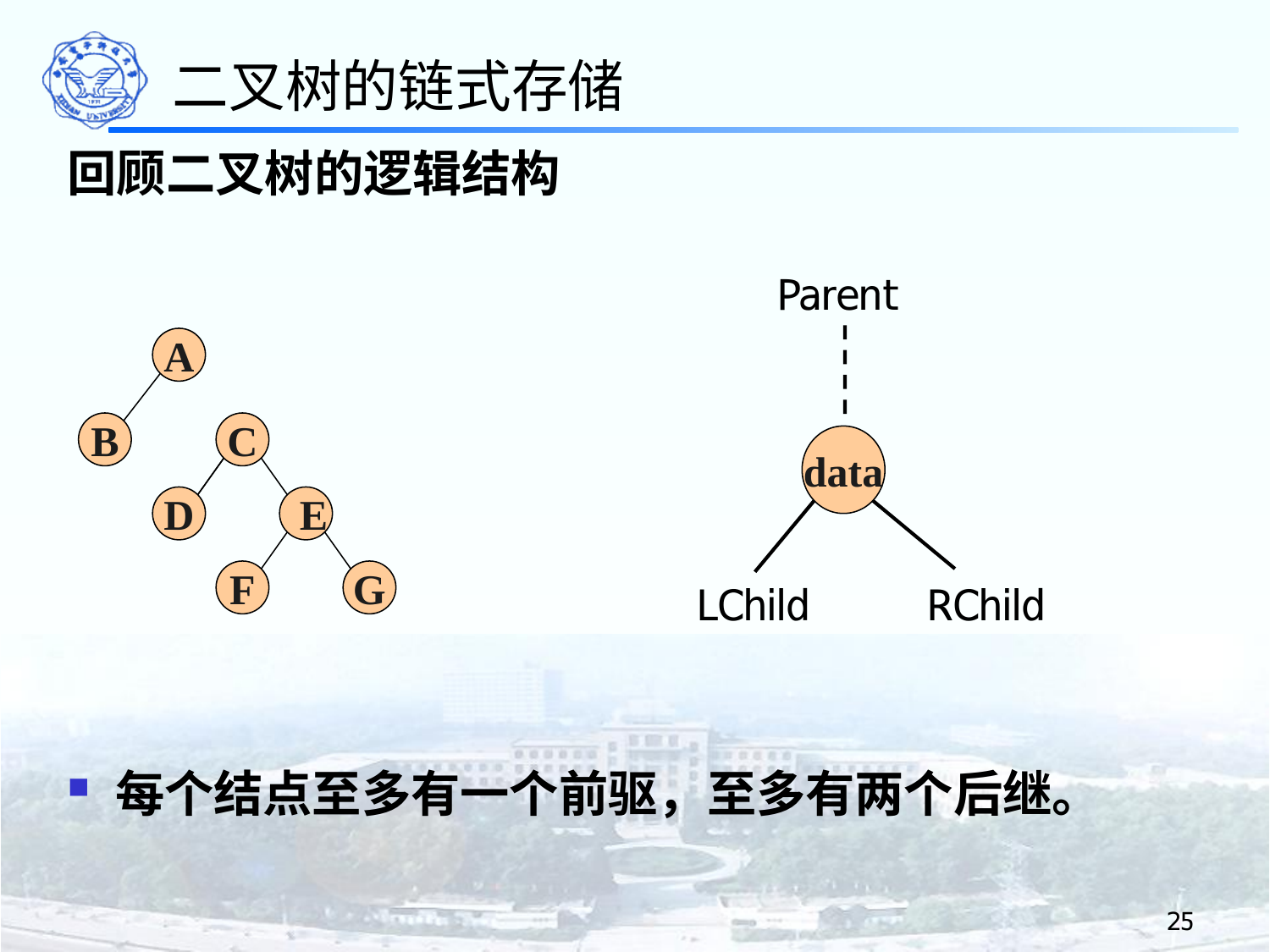

二叉树的链式存储
回顾二叉树的逻辑结构
Parent
A
B
C
D
E
F
G
data
LChild
RChild
每个结点至多有一个前驱，至多有两个后继。
25